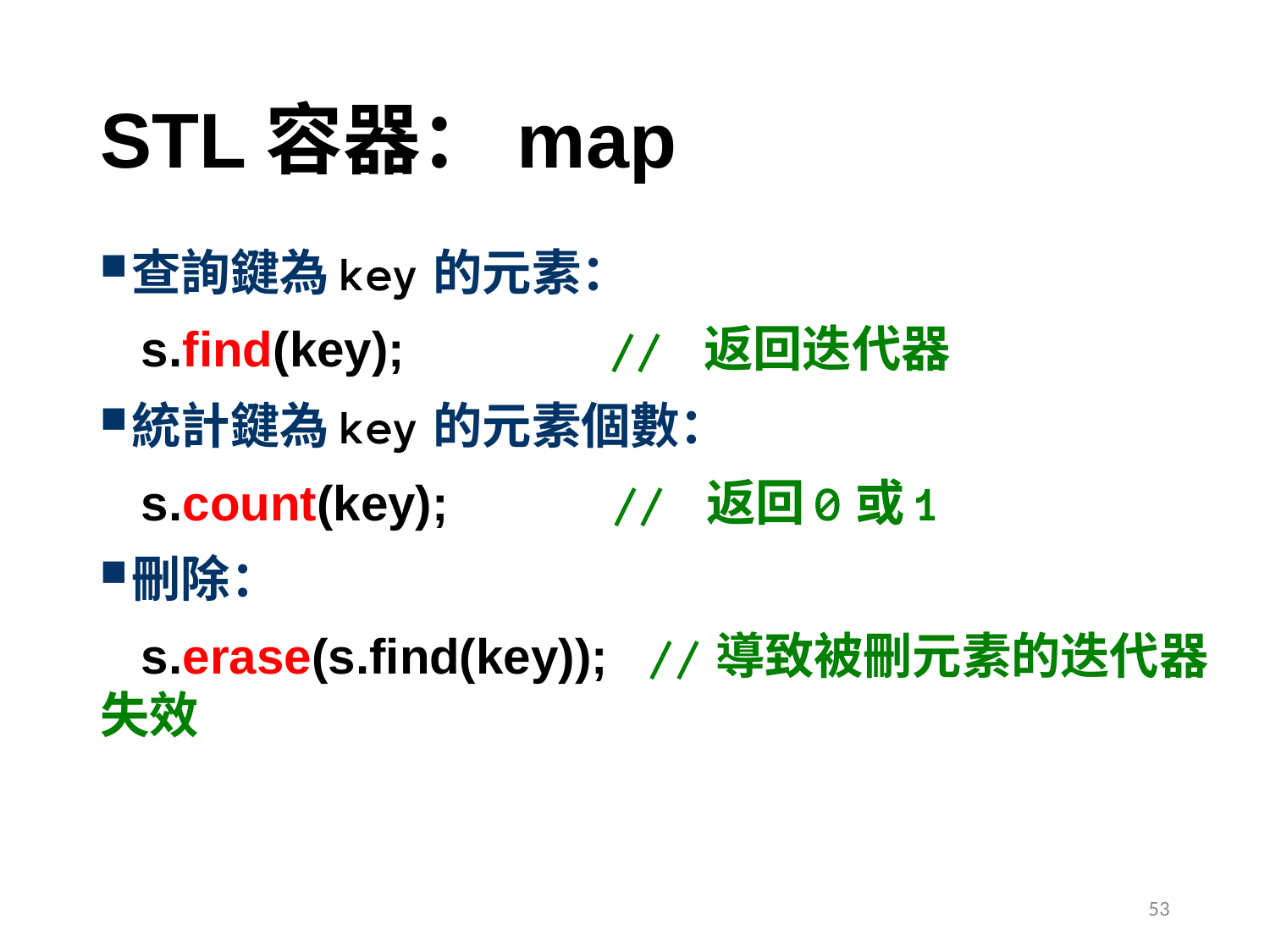

# STL容器：map
查詢鍵為key的元素：
   s.find(key);               // 返回迭代器
統計鍵為key的元素個數：
   s.count(key);            // 返回0或1
刪除：
   s.erase(s.find(key));   //導致被刪元素的迭代器失效
53